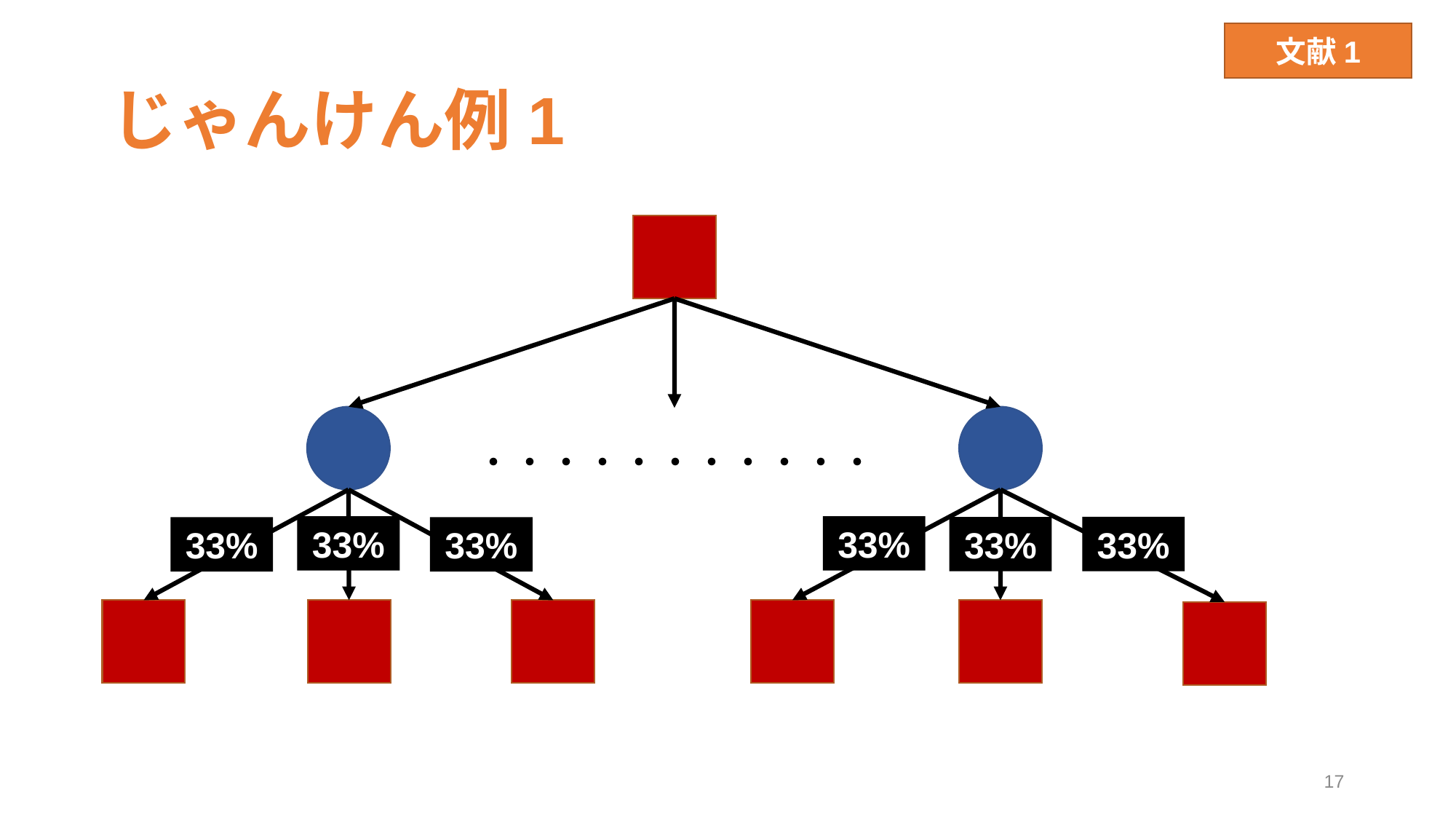

文献1
じゃんけん例1

・・・・・・・・・・・
33%
33%
33%
33%
33%
33%

17